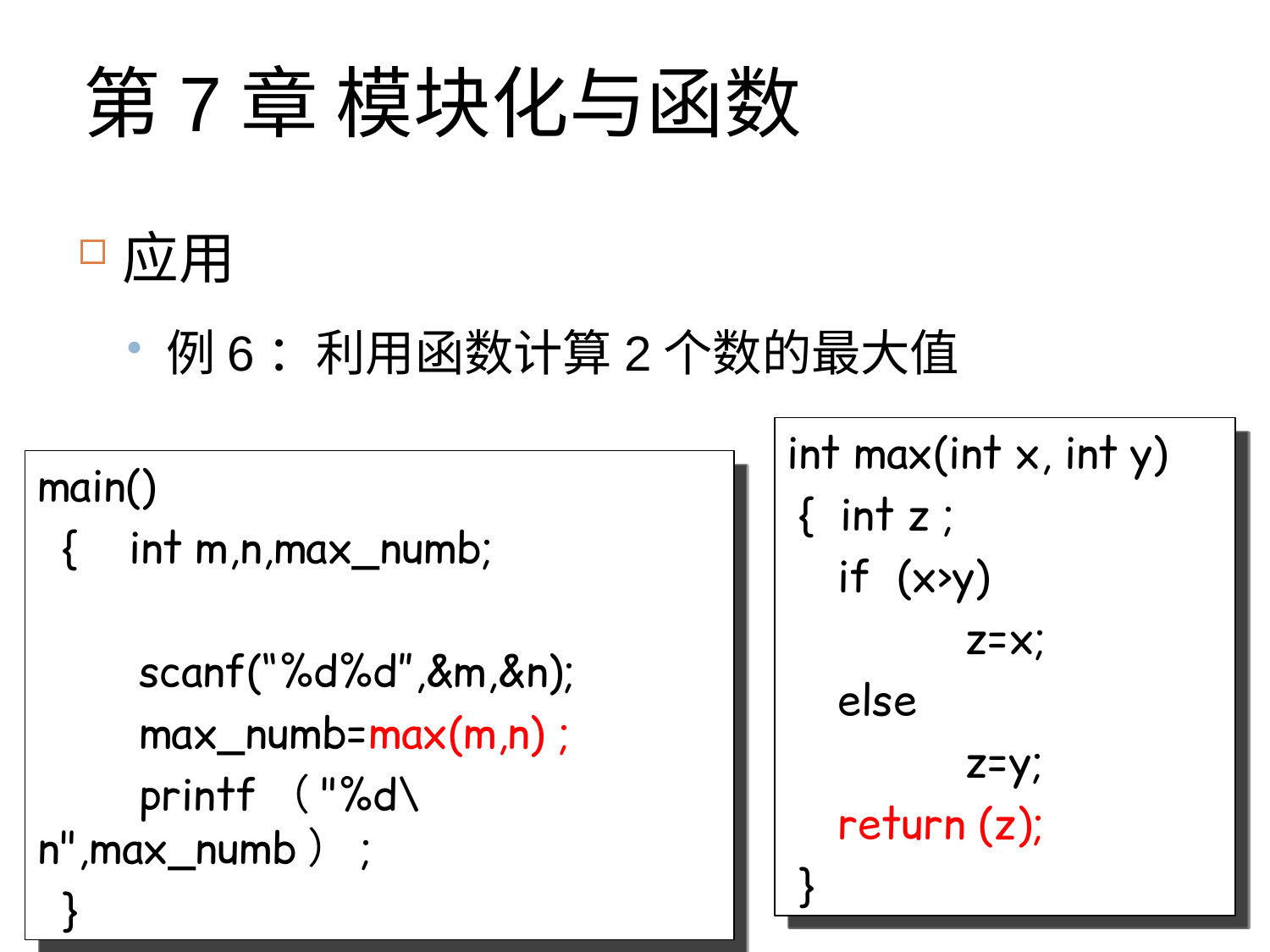

第7章 模块化与函数
应用
例6：利用函数计算2个数的最大值

int max(int x, int y)
 {  int z ;
    if  (x>y)
              z=x;
    else
              z=y;
    return (z);
 }
main()
  {    int m,n,max_numb;

        scanf(“%d%d”,&m,&n);
        max_numb=max(m,n) ;
        printf（"%d\n",max_numb）;
  }